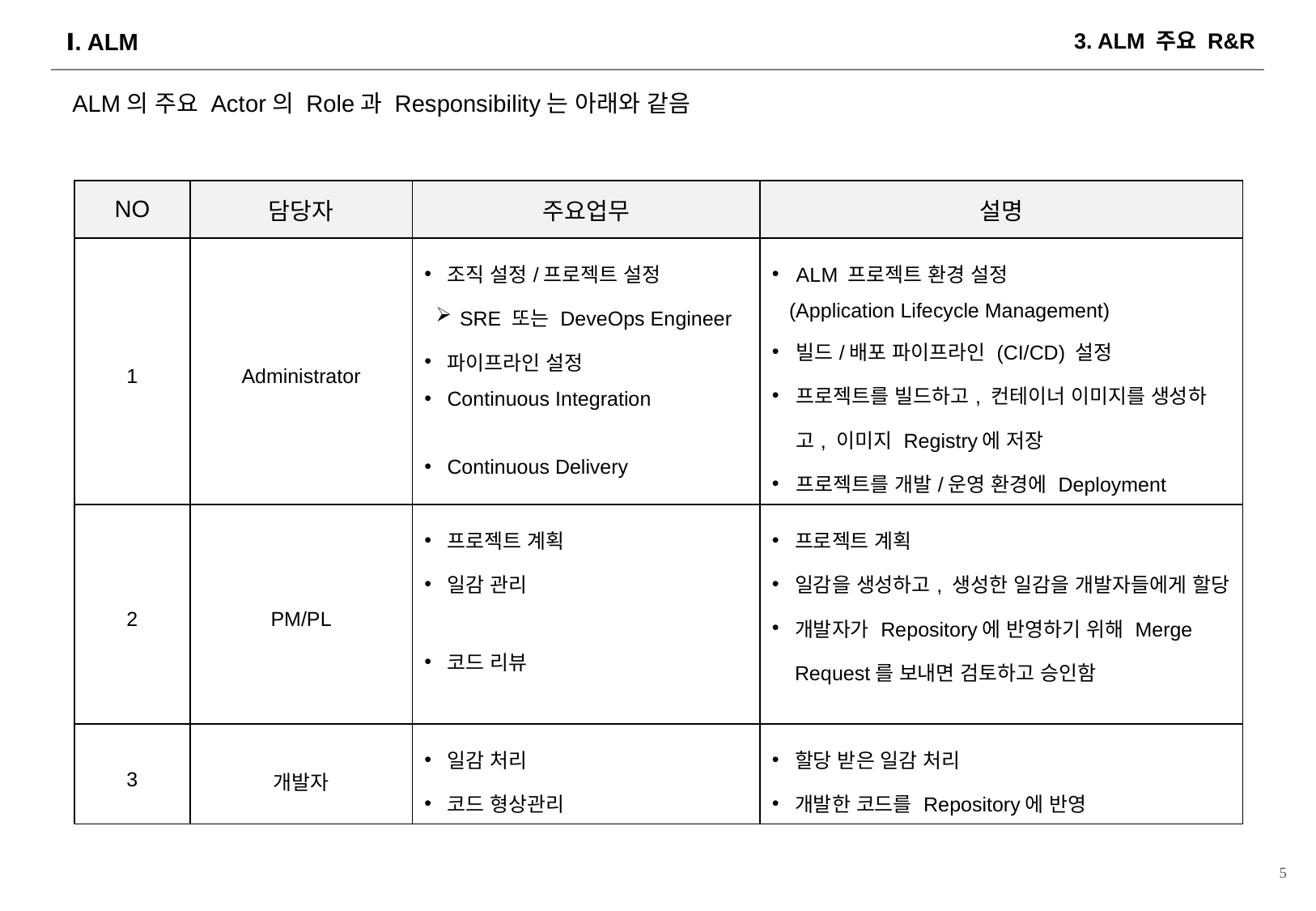

3. ALM 주요 R&R
# Ⅰ. ALM

ALM의 주요 Actor의 Role과 Responsibility는 아래와 같음
| NO | 담당자 | 주요업무 | 설명 |
| --- | --- | --- | --- |
| 1 | Administrator | 조직 설정/프로젝트 설정 SRE 또는 DeveOps Engineer 파이프라인 설정 Continuous Integration Continuous Delivery | ALM 프로젝트 환경 설정 (Application Lifecycle Management) 빌드/배포 파이프라인 (CI/CD) 설정 프로젝트를 빌드하고, 컨테이너 이미지를 생성하고, 이미지 Registry에 저장 프로젝트를 개발/운영 환경에 Deployment |
| 2 | PM/PL | 프로젝트 계획 일감 관리 코드 리뷰 | 프로젝트 계획 일감을 생성하고, 생성한 일감을 개발자들에게 할당 개발자가 Repository에 반영하기 위해 Merge Request를 보내면 검토하고 승인함 |
| 3 | 개발자 | 일감 처리 코드 형상관리 | 할당 받은 일감 처리 개발한 코드를 Repository에 반영 |
5